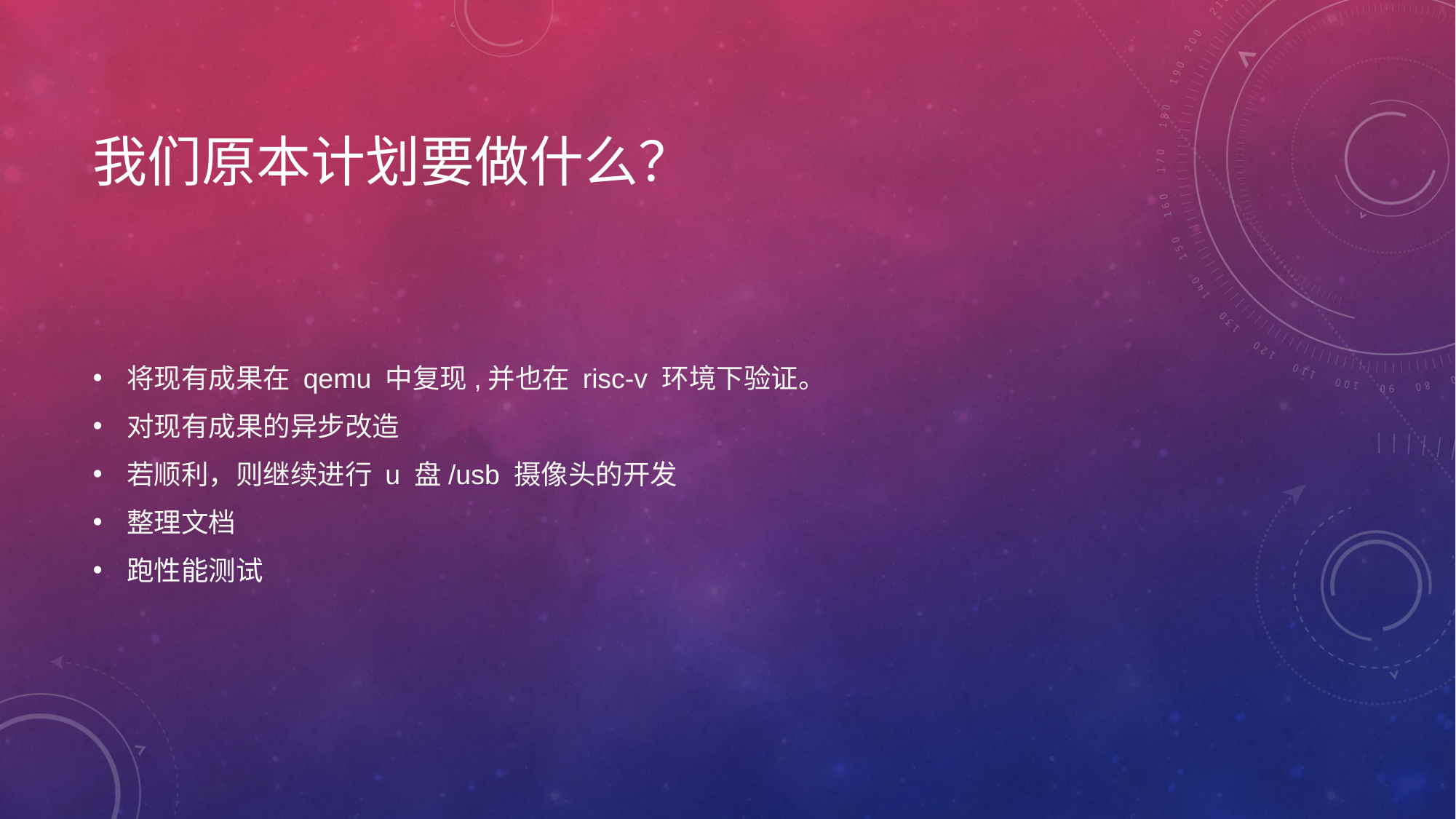

# 我们原本计划要做什么？
将现有成果在 qemu 中复现,并也在 risc-v 环境下验证。
对现有成果的异步改造
若顺利，则继续进行 u 盘/usb 摄像头的开发
整理文档
跑性能测试